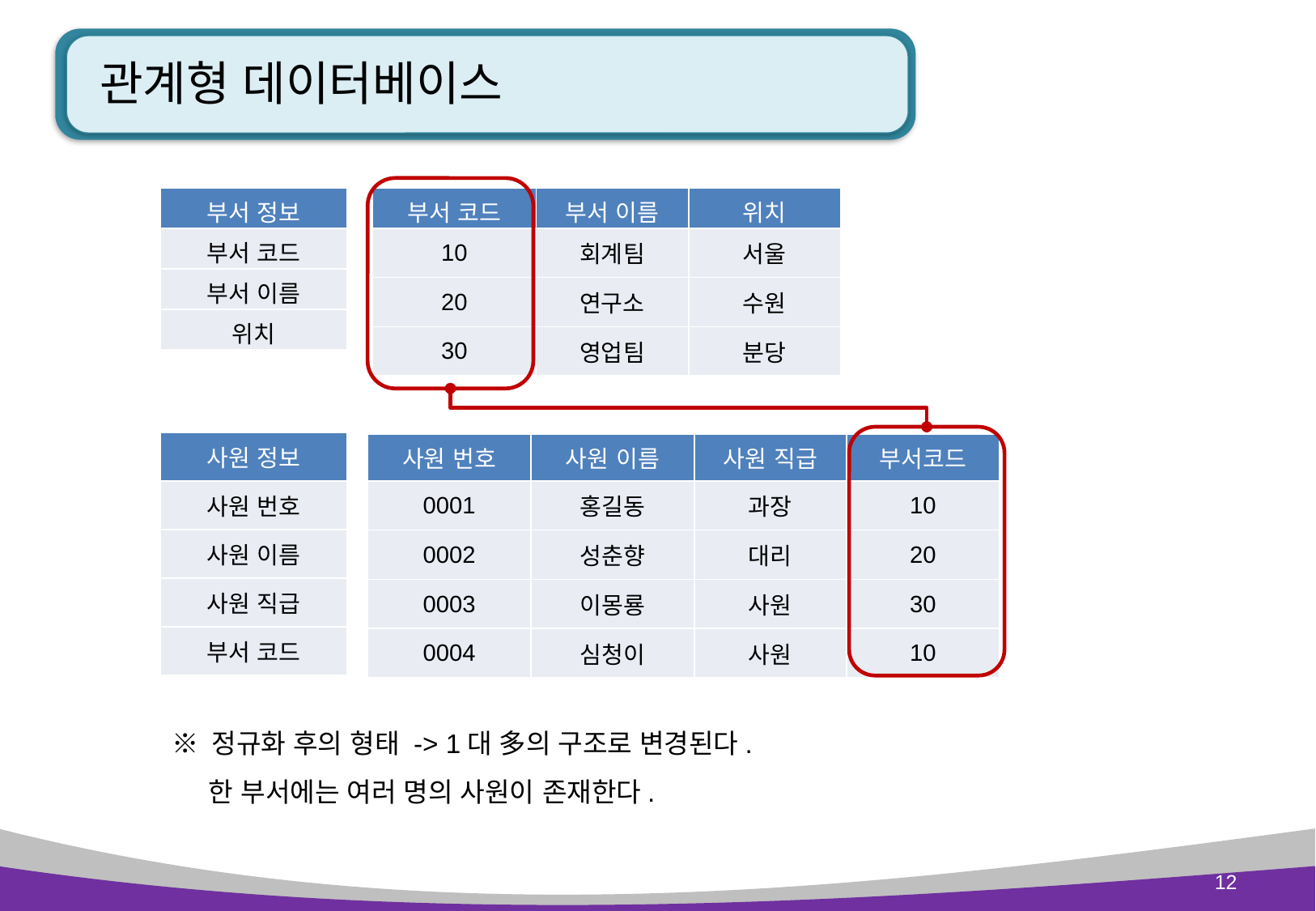

# 관계형 데이터베이스

| 부서 정보 |
| --- |
| 부서 코드 |
| 부서 이름 |
| 위치 |
| 부서 코드 | 부서 이름 | 위치 |
| --- | --- | --- |
| 10 | 회계팀 | 서울 |
| 20 | 연구소 | 수원 |
| 30 | 영업팀 | 분당 |

| 사원 정보 |
| --- |
| 사원 번호 |
| 사원 이름 |
| 사원 직급 |
| 부서 코드 |
| 사원 번호 | 사원 이름 | 사원 직급 | 부서코드 |
| --- | --- | --- | --- |
| 0001 | 홍길동 | 과장 | 10 |
| 0002 | 성춘향 | 대리 | 20 |
| 0003 | 이몽룡 | 사원 | 30 |
| 0004 | 심청이 | 사원 | 10 |
※ 정규화 후의 형태 -> 1대 多의 구조로 변경된다.
    한 부서에는 여러 명의 사원이 존재한다.
12